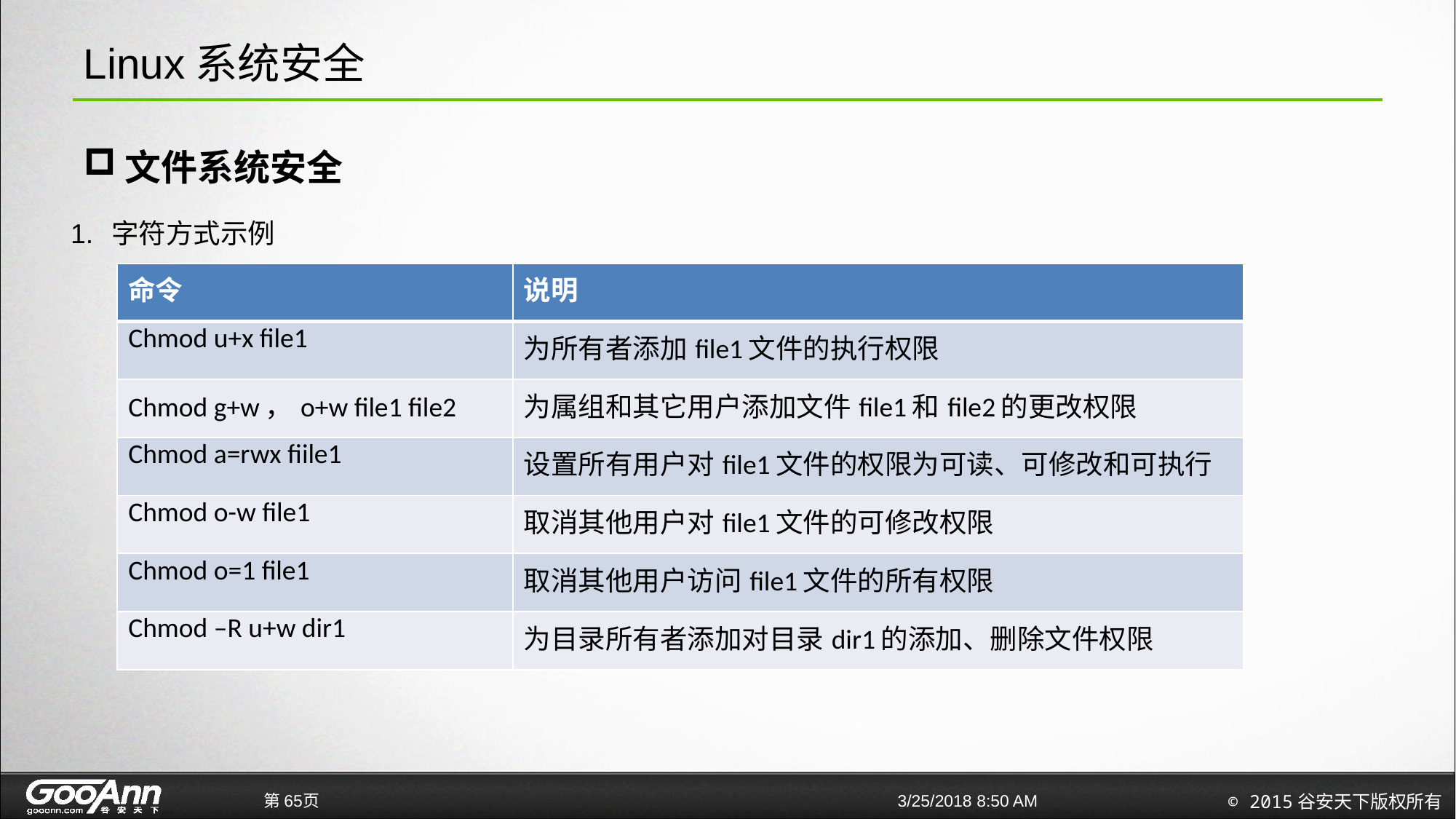

# Linux系统安全
文件系统安全
字符方式示例

| 命令 | 说明 |
| --- | --- |
| Chmod u+x file1 | 为所有者添加file1文件的执行权限 |
| Chmod g+w，o+w file1 file2 | 为属组和其它用户添加文件file1和file2的更改权限 |
| Chmod a=rwx fiile1 | 设置所有用户对file1文件的权限为可读、可修改和可执行 |
| Chmod o-w file1 | 取消其他用户对file1文件的可修改权限 |
| Chmod o=1 file1 | 取消其他用户访问file1文件的所有权限 |
| Chmod –R u+w dir1 | 为目录所有者添加对目录dir1的添加、删除文件权限 |